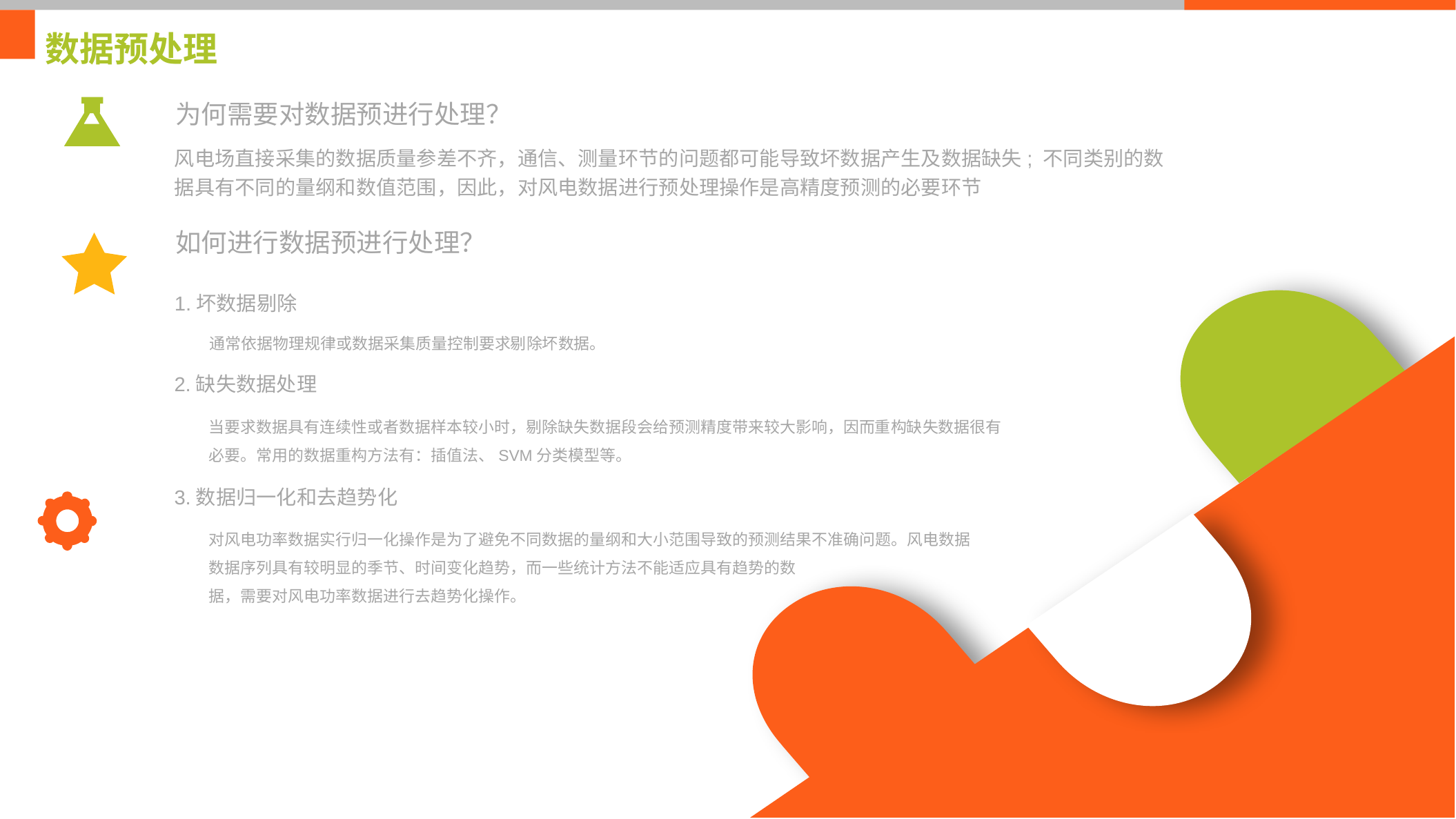

数据预处理
为何需要对数据预进行处理？

风电场直接采集的数据质量参差不齐，通信、测量环节的问题都可能导致坏数据产生及数据缺失; 不同类别的数
据具有不同的量纲和数值范围，因此，对风电数据进行预处理操作是高精度预测的必要环节
如何进行数据预进行处理？

1.坏数据剔除
通常依据物理规律或数据采集质量控制要求剔除坏数据。

2.缺失数据处理
当要求数据具有连续性或者数据样本较小时，剔除缺失数据段会给预测精度带来较大影响，因而重构缺失数据很有必要。常用的数据重构方法有：插值法、SVM分类模型等。

3.数据归一化和去趋势化

对风电功率数据实行归一化操作是为了避免不同数据的量纲和大小范围导致的预测结果不准确问题。风电数据数据序列具有较明显的季节、时间变化趋势，而一些统计方法不能适应具有趋势的数
据，需要对风电功率数据进行去趋势化操作。